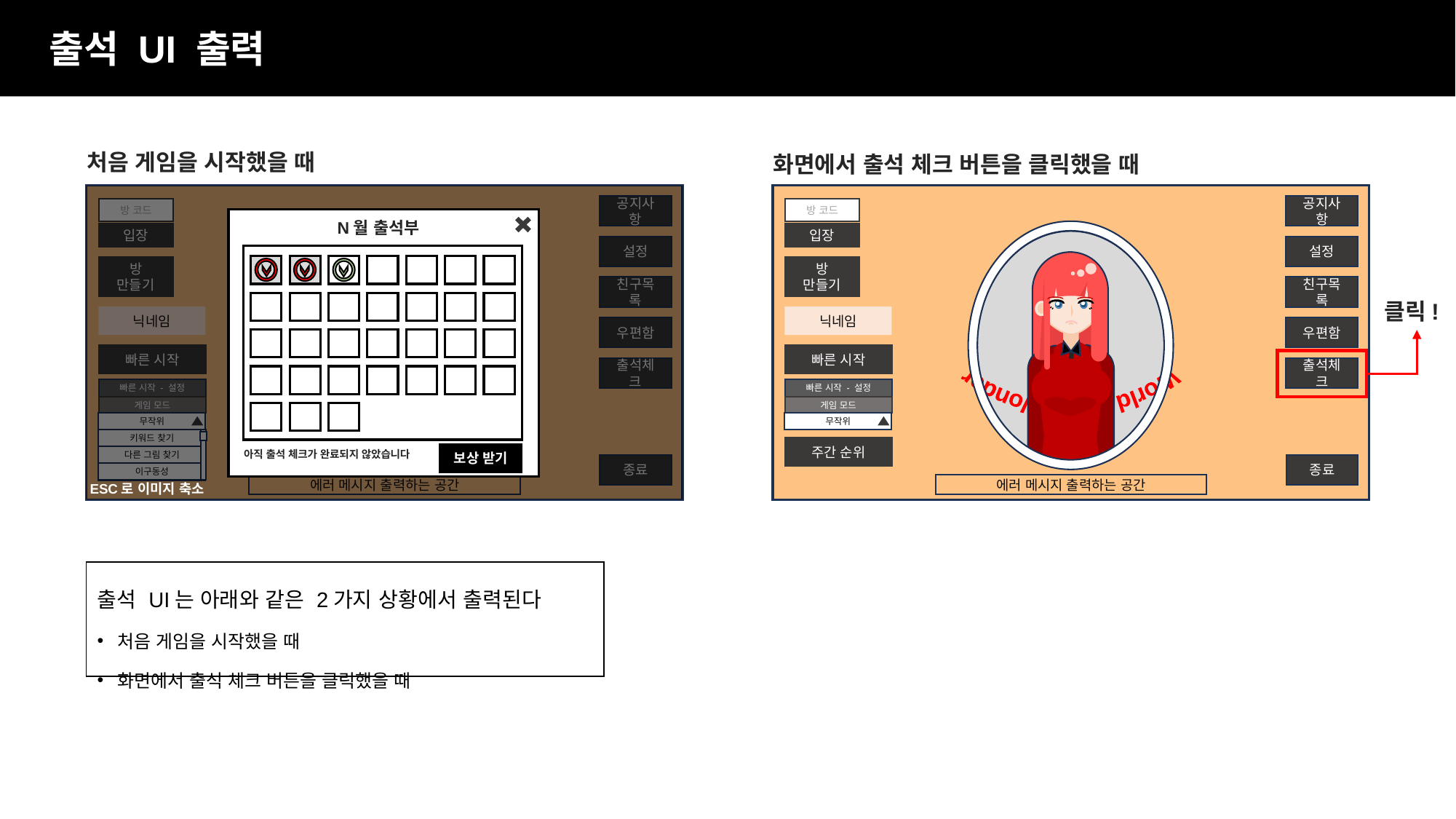

출석 UI 출력
처음 게임을 시작했을 때
화면에서 출석 체크 버튼을 클릭했을 때
World Word Wonder

공지사항
방 코드
입장

설정

방 만들기

친구목록

닉네임

빠른 시작

빠른 시작 - 설정

게임 모드
무작위

키워드 찾기

다른 그림 찾기
종료
이구동성
에러 메시지 출력하는 공간
우편함
출석체크
World Word Wonder

공지사항
방 코드
입장

설정

방 만들기

친구목록

닉네임

빠른 시작

빠른 시작 - 설정

게임 모드
무작위

종료
에러 메시지 출력하는 공간
우편함
출석체크
클릭!

주간 순위

N월 출석부

아직 출석 체크가 완료되지 않았습니다
보상 받기

ESC로 이미지 축소
| 출석 UI는 아래와 같은 2가지 상황에서 출력된다 처음 게임을 시작했을 때 화면에서 출석 체크 버튼을 클릭했을 때 |
| --- |